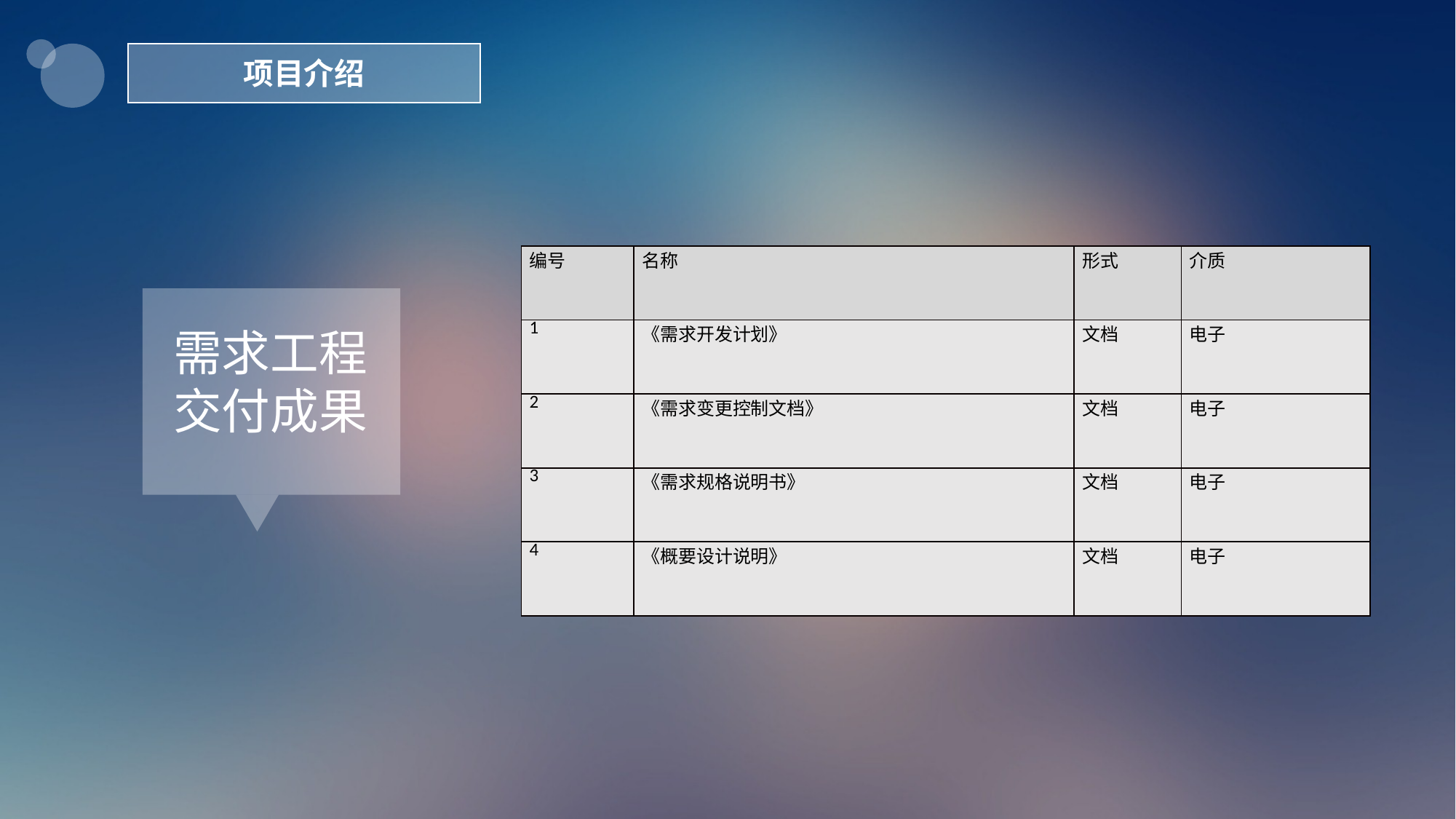

项目介绍
| 编号 | 名称 | 形式 | 介质 |
| --- | --- | --- | --- |
| 1 | 《需求开发计划》 | 文档 | 电子 |
| 2 | 《需求变更控制文档》 | 文档 | 电子 |
| 3 | 《需求规格说明书》 | 文档 | 电子 |
| 4 | 《概要设计说明》 | 文档 | 电子 |

需求工程交付成果